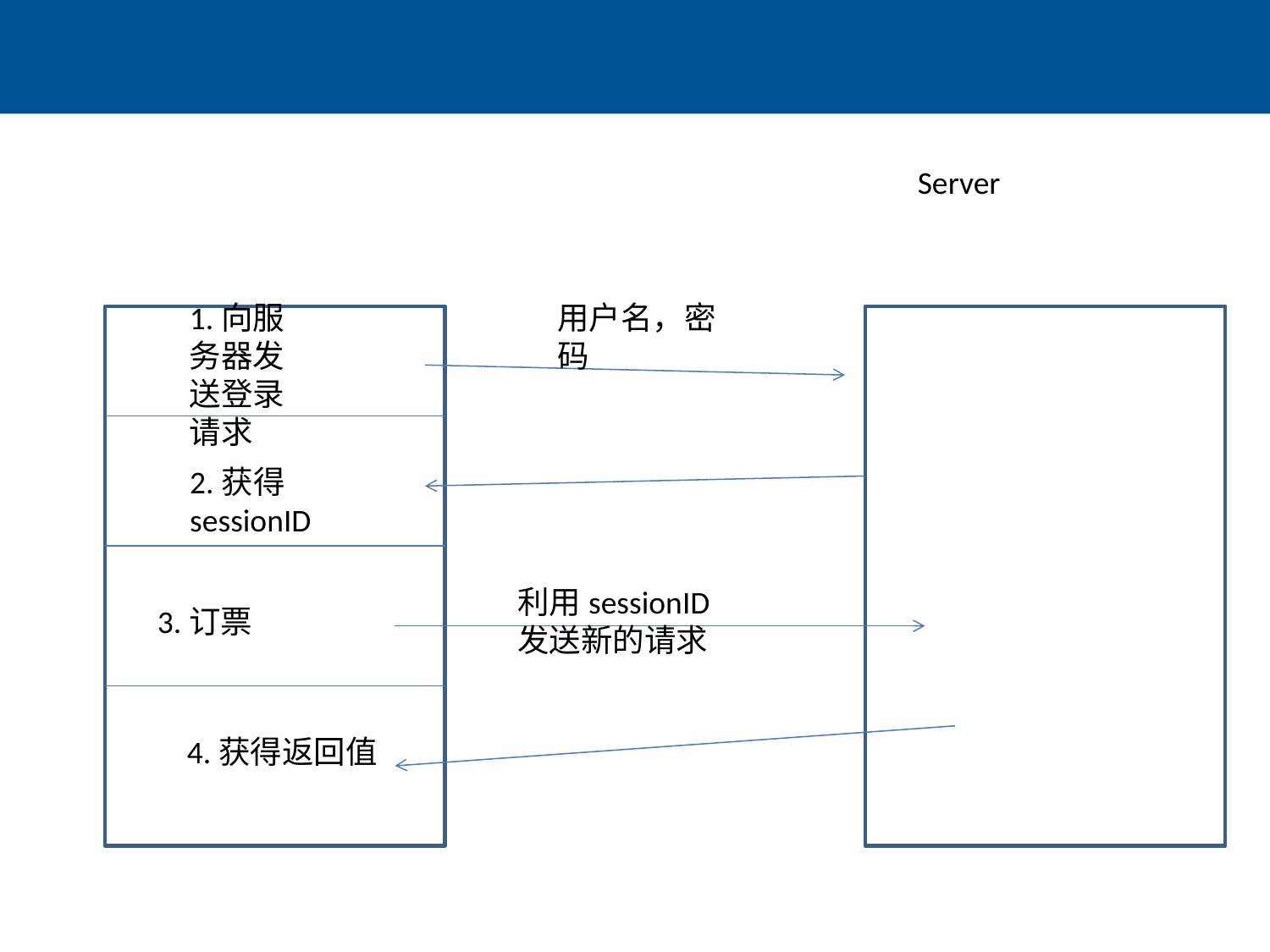

#
Server
1.向服务器发送登录请求
用户名，密码

2.获得sessionID
利用sessionID发送新的请求
3.订票
4.获得返回值